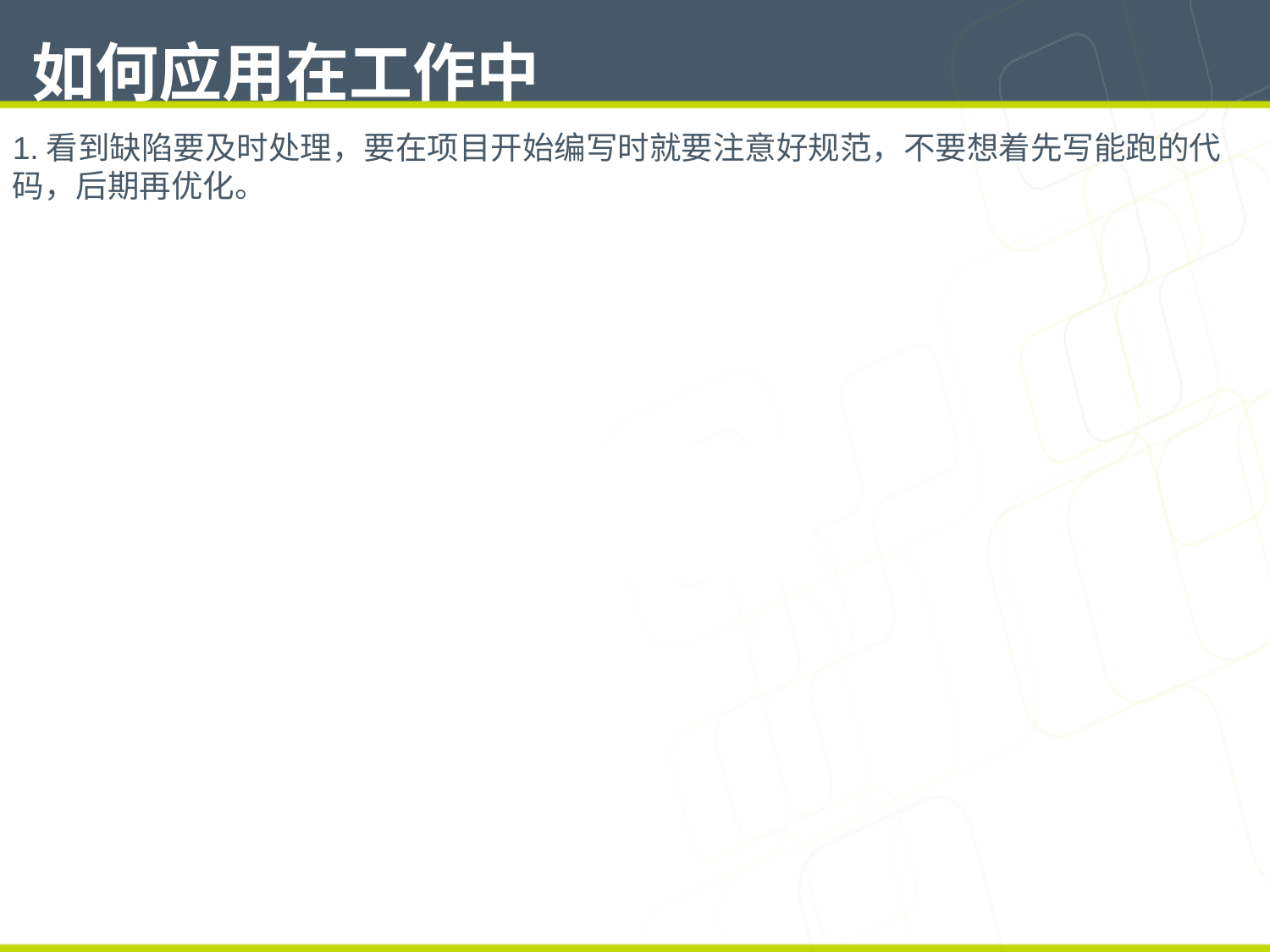

如何应用在工作中
1.看到缺陷要及时处理，要在项目开始编写时就要注意好规范，不要想着先写能跑的代码，后期再优化。